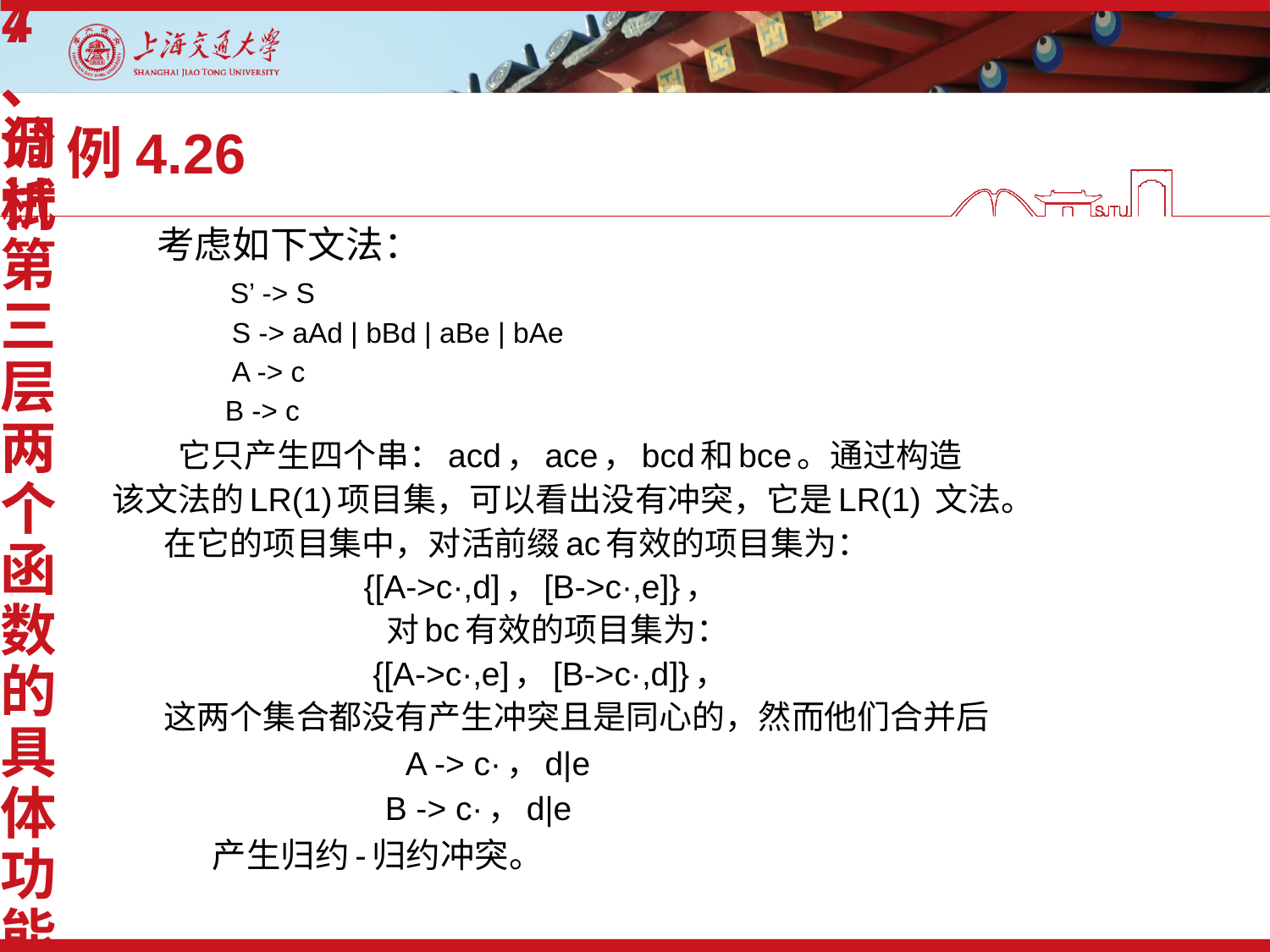

4、分析第三层两个函数的具体功能
7、调试
# 例4.26
      考虑如下文法：
	           S’ -> S
	             S -> aAd | bBd | aBe | bAe
	             A -> c
                B -> c
	     它只产生四个串：acd，ace，bcd和bce。通过构造
 该文法的LR(1)项目集，可以看出没有冲突，它是LR(1) 文法。
        在它的项目集中，对活前缀ac有效的项目集为：
                             {[A->c·,d]，[B->c·,e]}，
                                      对bc有效的项目集为：
                              {[A->c·,e]，[B->c·,d]}，
        这两个集合都没有产生冲突且是同心的，然而他们合并后
	                          A -> c·，d|e
	                            B -> c·，d|e
	         产生归约-归约冲突。